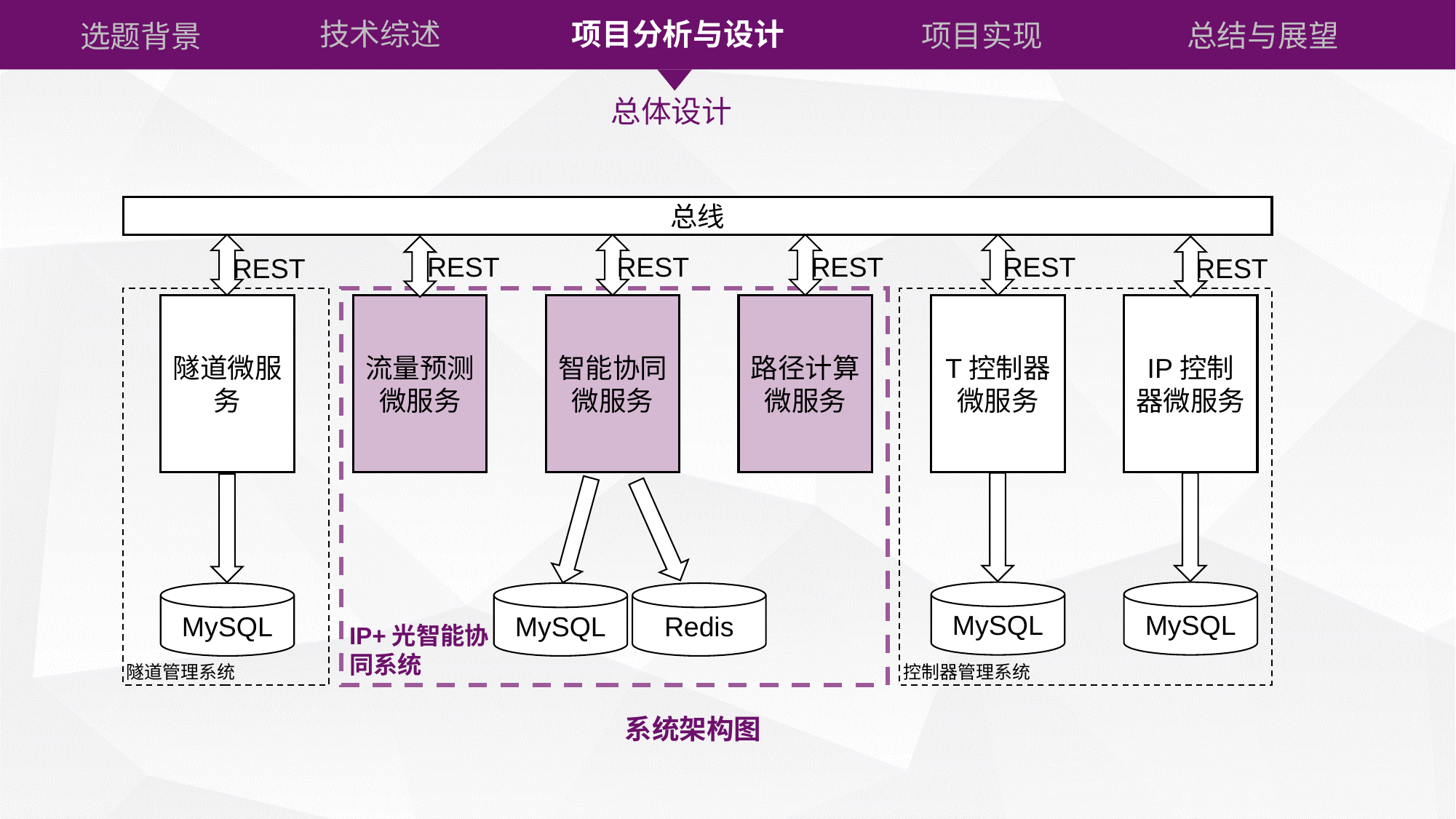

总体设计
总线

REST
REST
REST
REST
REST
REST
隧道微服务
流量预测微服务
智能协同微服务
路径计算微服务
T控制器微服务
IP控制器微服务

MySQL
MySQL
Redis
IP+光智能协同系统
控制器管理系统
隧道管理系统

MySQL
MySQL
系统架构图